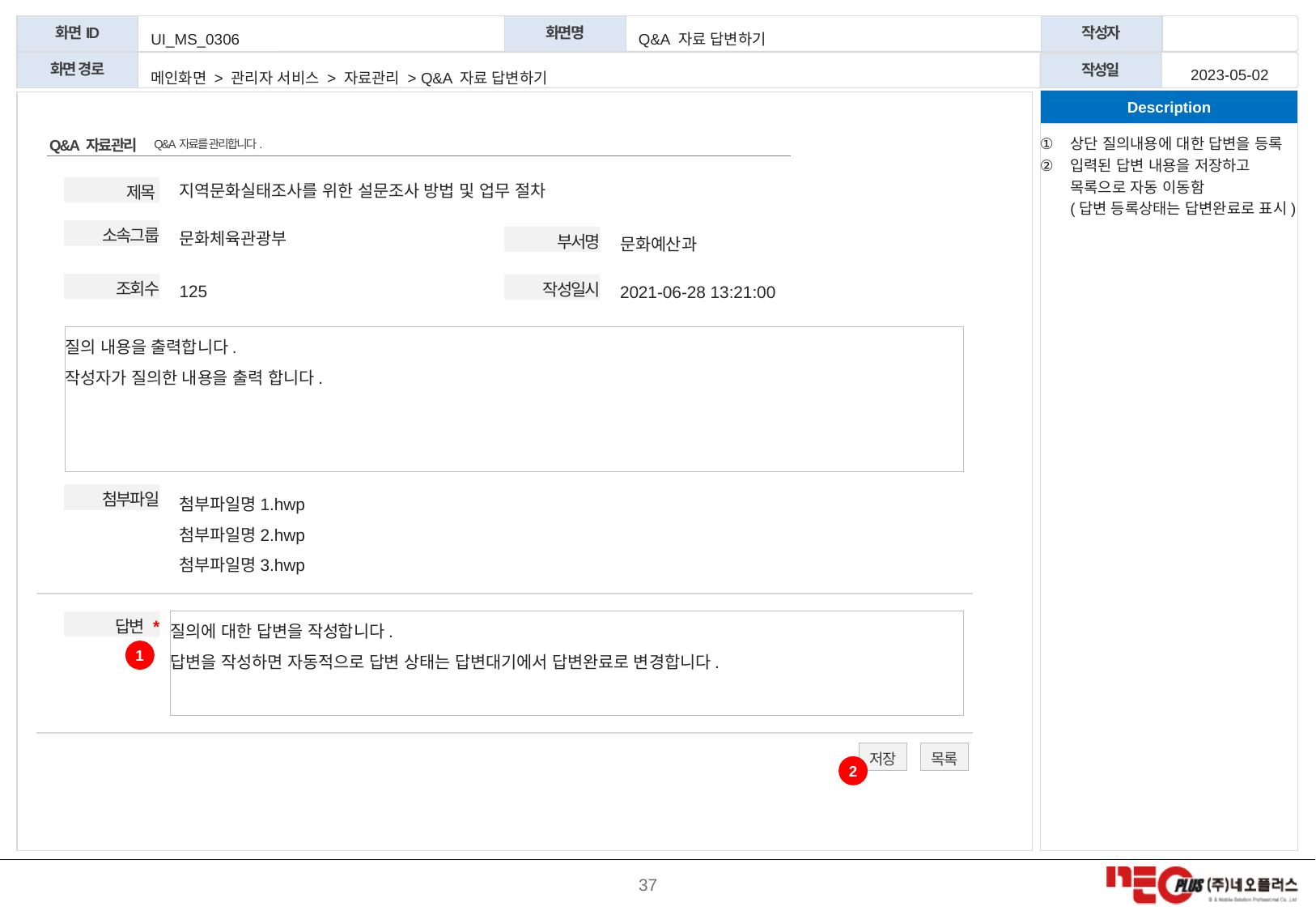

UI_MS_0306
Q&A 자료 답변하기

2023-05-02
메인화면 > 관리자 서비스 > 자료관리 > Q&A 자료 답변하기

 Q&A자료를 관리합니다.
상단 질의내용에 대한 답변을 등록
입력된 답변 내용을 저장하고 목록으로 자동 이동함
(답변 등록상태는 답변완료로 표시)

Q&A 자료관리
지역문화실태조사를 위한 설문조사 방법 및 업무 절차
제목
문화체육관광부
 소속그룹
문화예산과
부서명
125
2021-06-28 13:21:00
조회수
작성일시
질의 내용을 출력합니다.
작성자가 질의한 내용을 출력 합니다.
첨부파일명1.hwp
첨부파일명2.hwp
첨부파일명3.hwp

첨부파일
질의에 대한 답변을 작성합니다.
답변을 작성하면 자동적으로 답변 상태는 답변대기에서 답변완료로 변경합니다.
답변 *
1
저장
목록
2